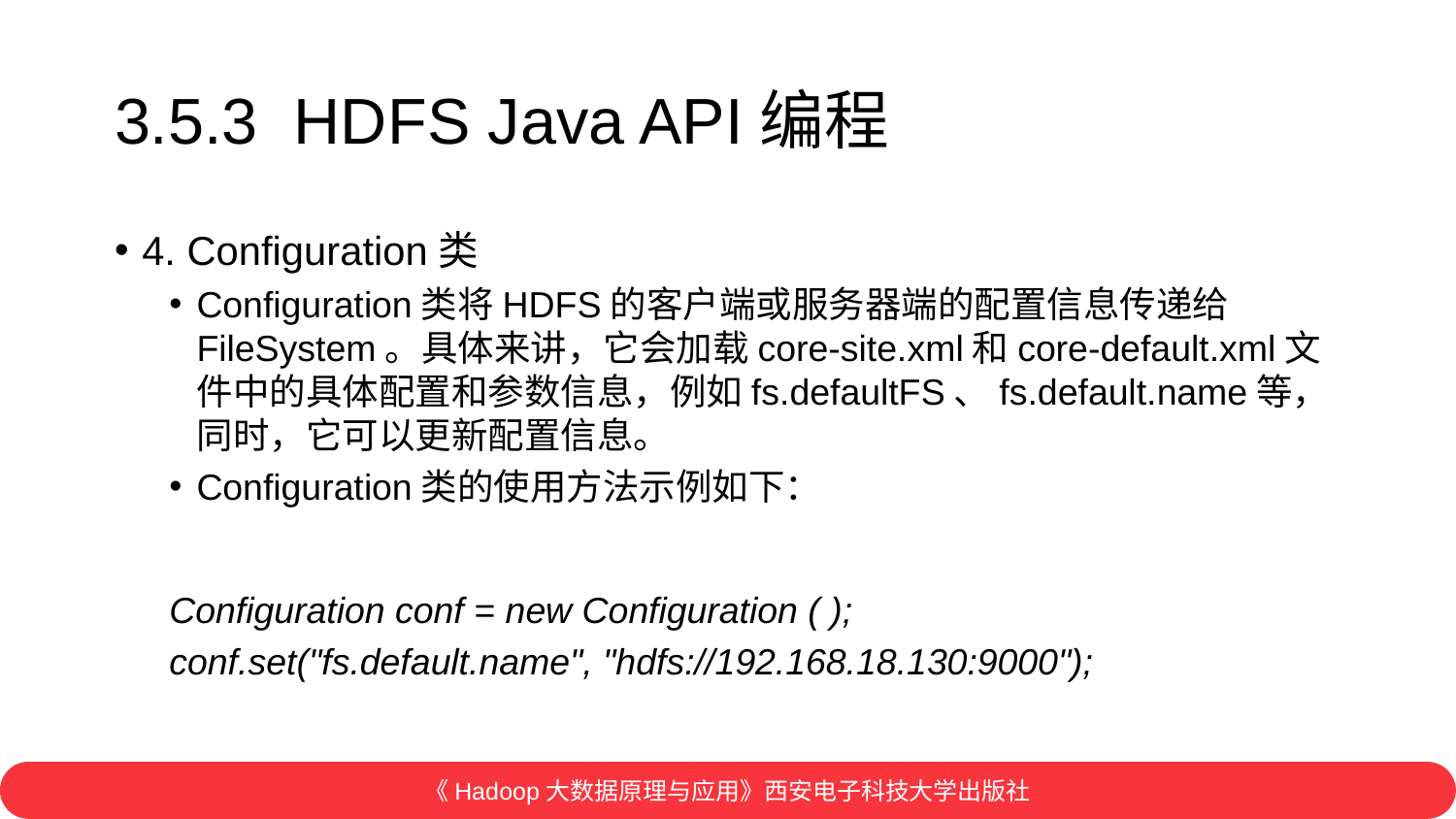

# 3.5.3  HDFS Java API编程
4. Configuration类
Configuration类将HDFS的客户端或服务器端的配置信息传递给FileSystem。具体来讲，它会加载core-site.xml和core-default.xml文件中的具体配置和参数信息，例如fs.defaultFS、fs.default.name等，同时，它可以更新配置信息。
Configuration类的使用方法示例如下：

Configuration conf = new Configuration ( );
conf.set("fs.default.name", "hdfs://192.168.18.130:9000");